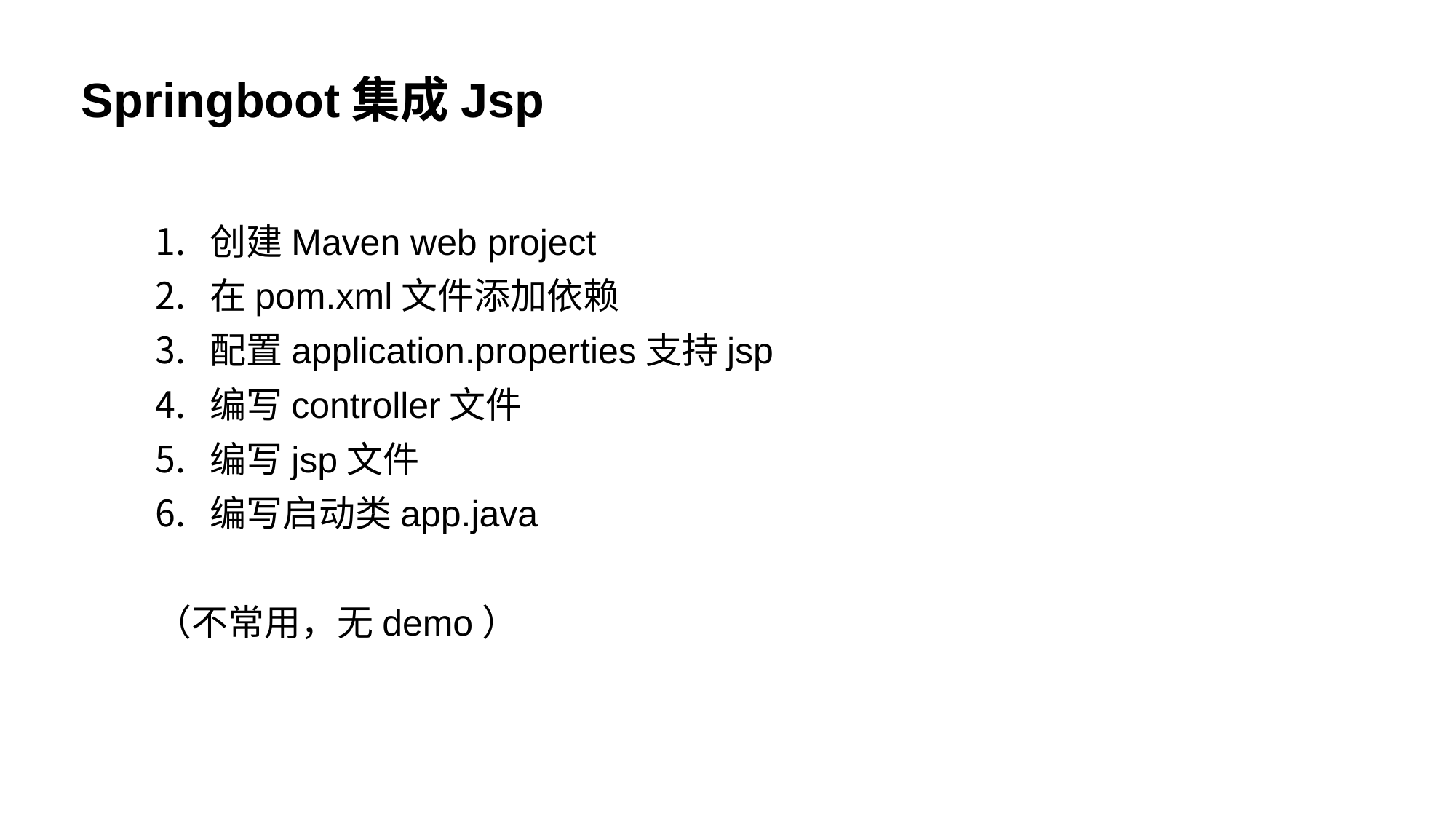

# Springboot集成Jsp
创建Maven web project
在pom.xml文件添加依赖
配置application.properties支持jsp
编写controller文件
编写jsp文件
编写启动类app.java

（不常用，无demo）